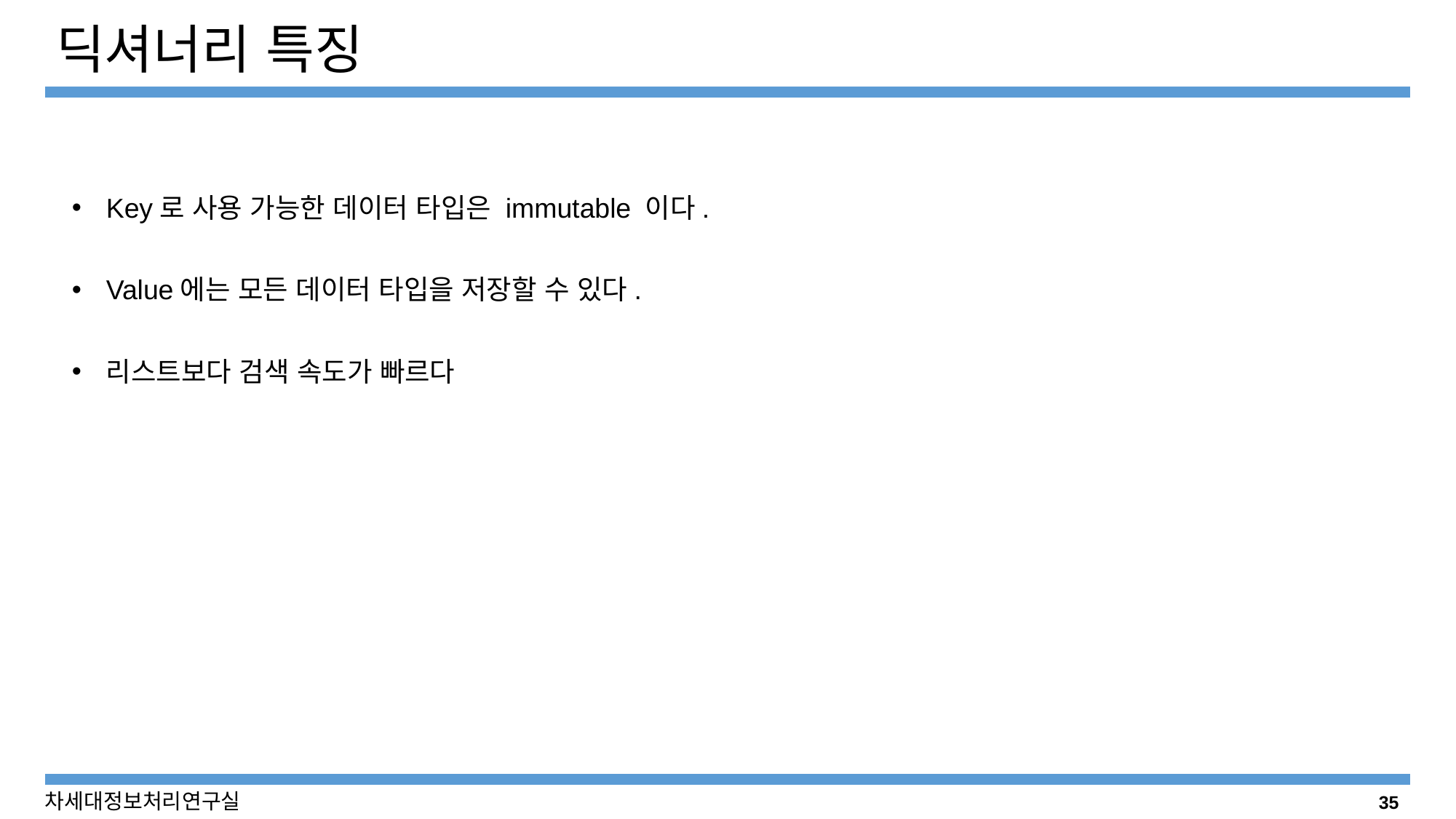

# 딕셔너리 특징
Key로 사용 가능한 데이터 타입은 immutable 이다.
Value에는 모든 데이터 타입을 저장할 수 있다.
리스트보다 검색 속도가 빠르다

35